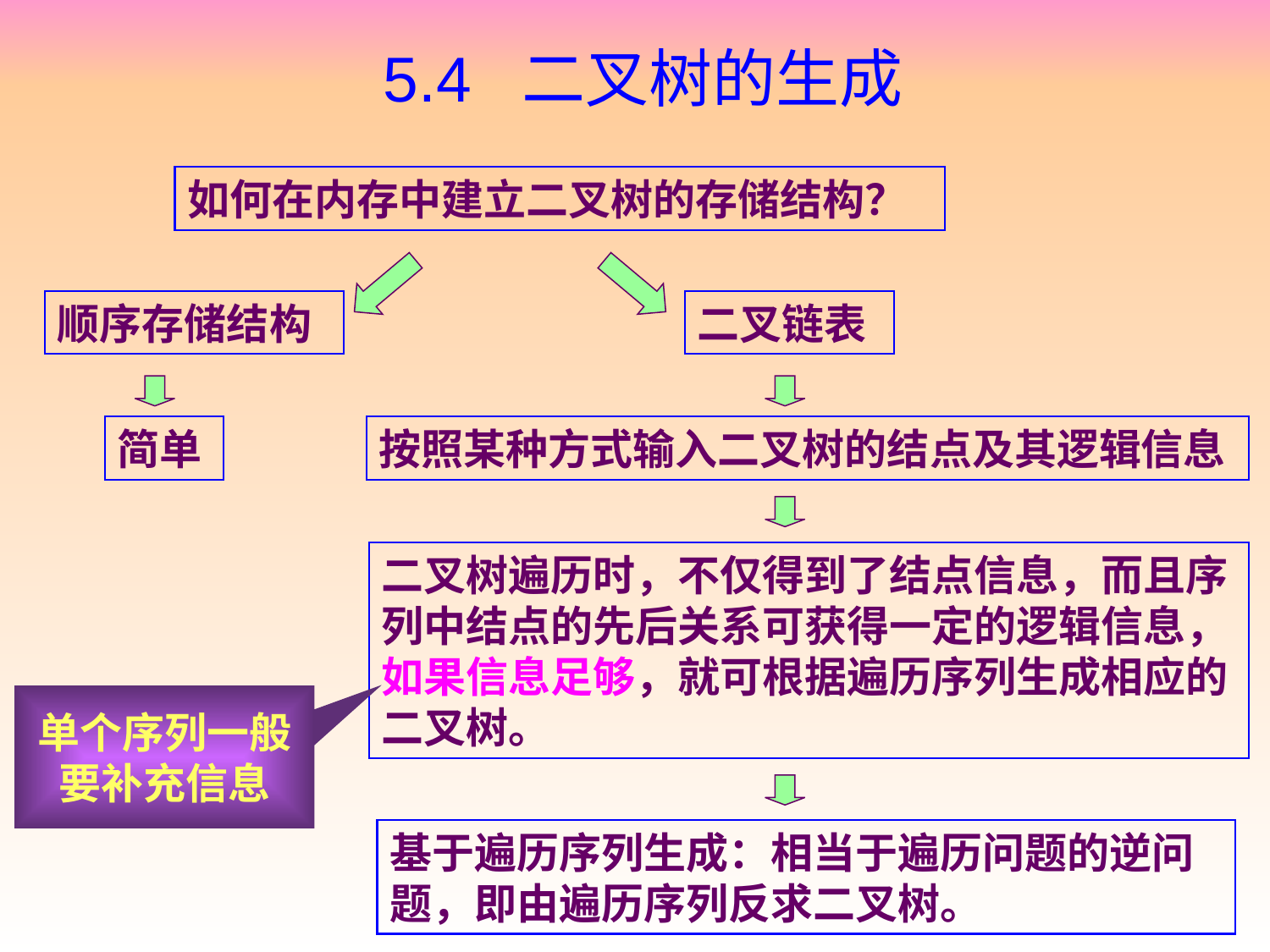

# 5.4  二叉树的生成
如何在内存中建立二叉树的存储结构？

顺序存储结构
二叉链表

简单
按照某种方式输入二叉树的结点及其逻辑信息

二叉树遍历时，不仅得到了结点信息，而且序列中结点的先后关系可获得一定的逻辑信息，如果信息足够，就可根据遍历序列生成相应的二叉树。
单个序列一般要补充信息

基于遍历序列生成：相当于遍历问题的逆问题，即由遍历序列反求二叉树。